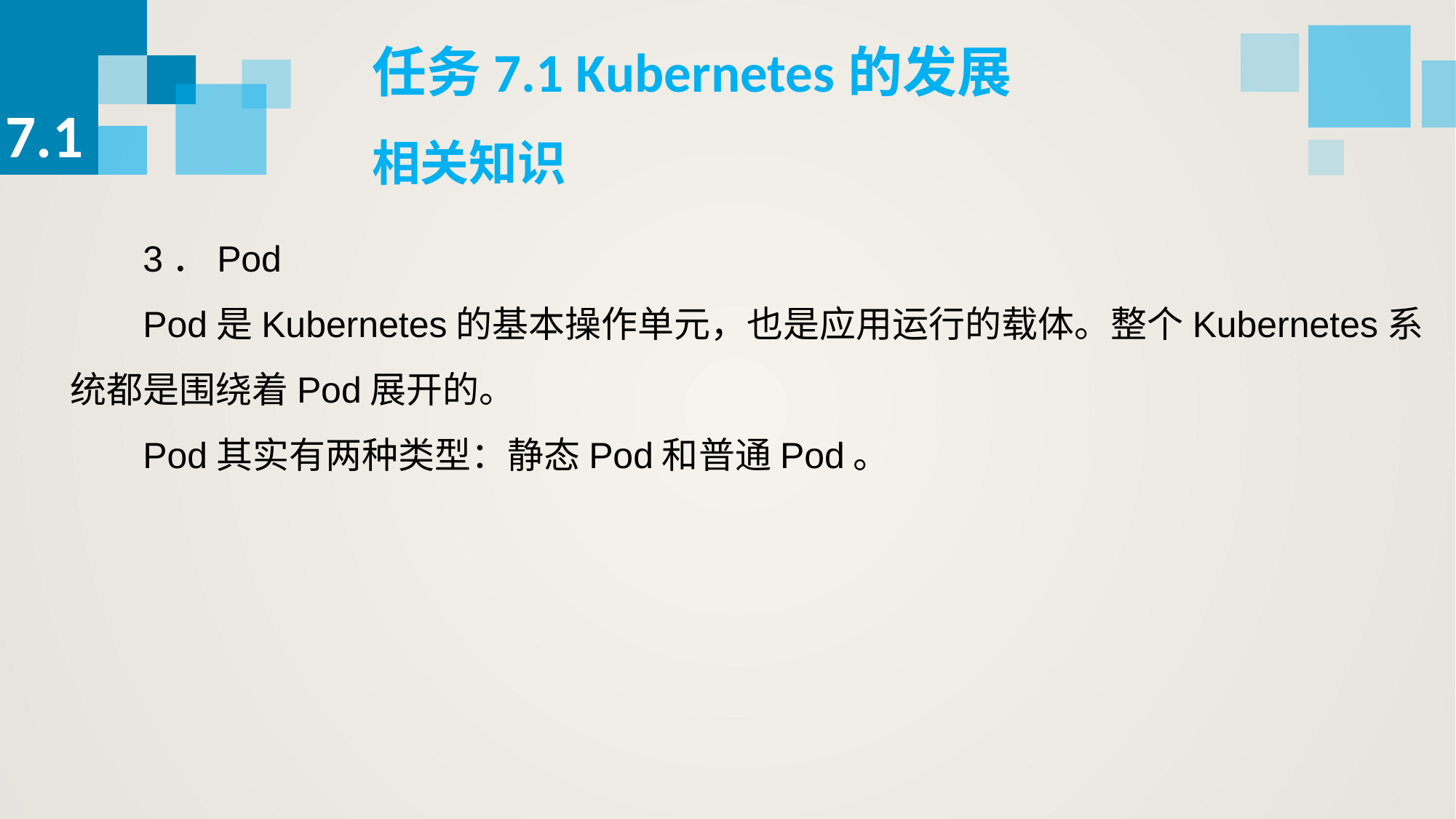

任务7.1 Kubernetes的发展
7.1
相关知识
3．Pod
Pod是Kubernetes的基本操作单元，也是应用运行的载体。整个Kubernetes系统都是围绕着Pod展开的。
Pod其实有两种类型：静态Pod和普通Pod。